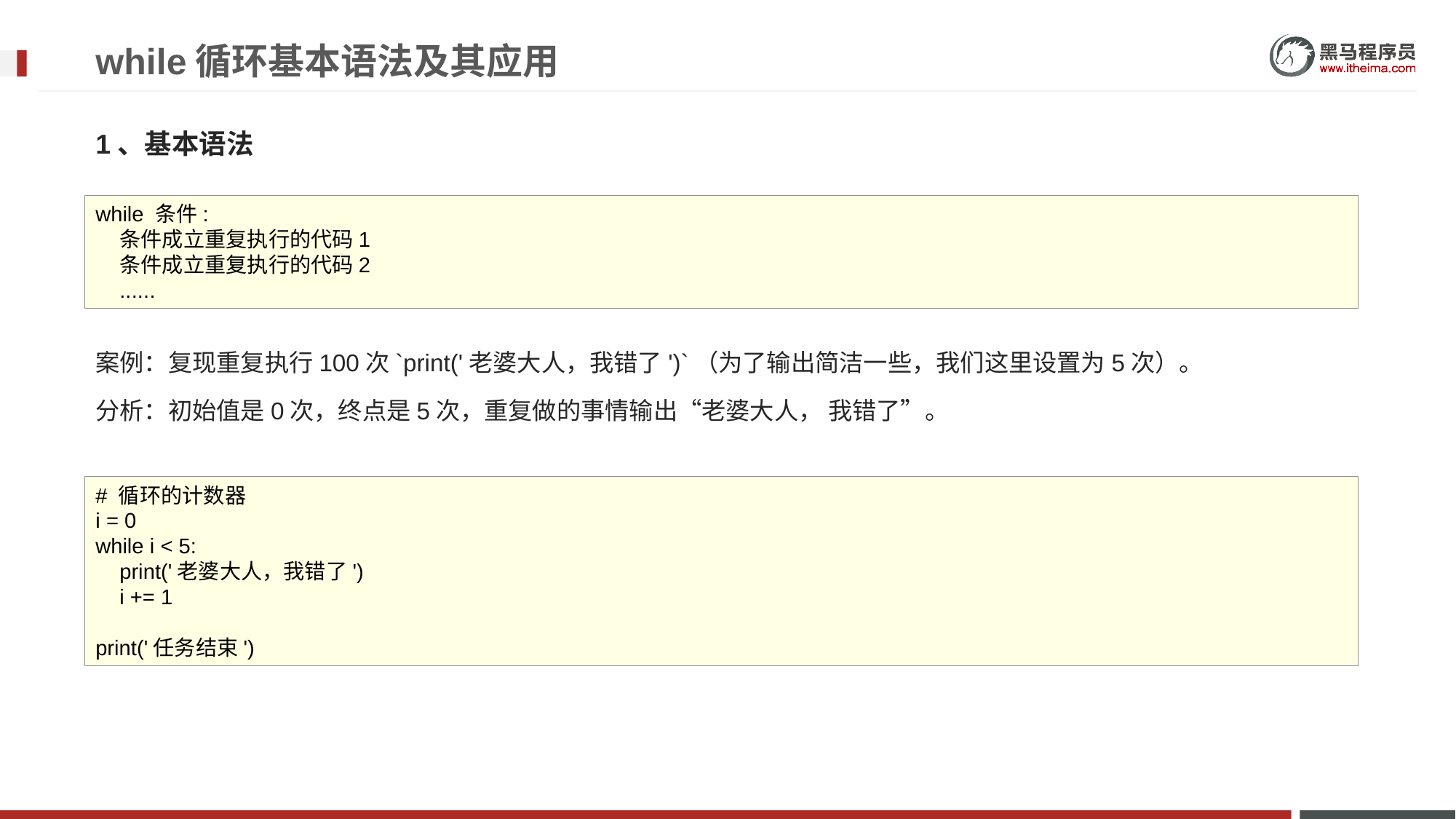

# while循环基本语法及其应用
1、基本语法
while 条件:
    条件成立重复执行的代码1
    条件成立重复执行的代码2
    ......

案例：复现重复执行100次`print('老婆大人，我错了')`（为了输出简洁一些，我们这里设置为5次）。
分析：初始值是0次，终点是5次，重复做的事情输出“老婆大人， 我错了”。

# 循环的计数器
i = 0
while i < 5:
    print('老婆大人，我错了')
    i += 1

print('任务结束')